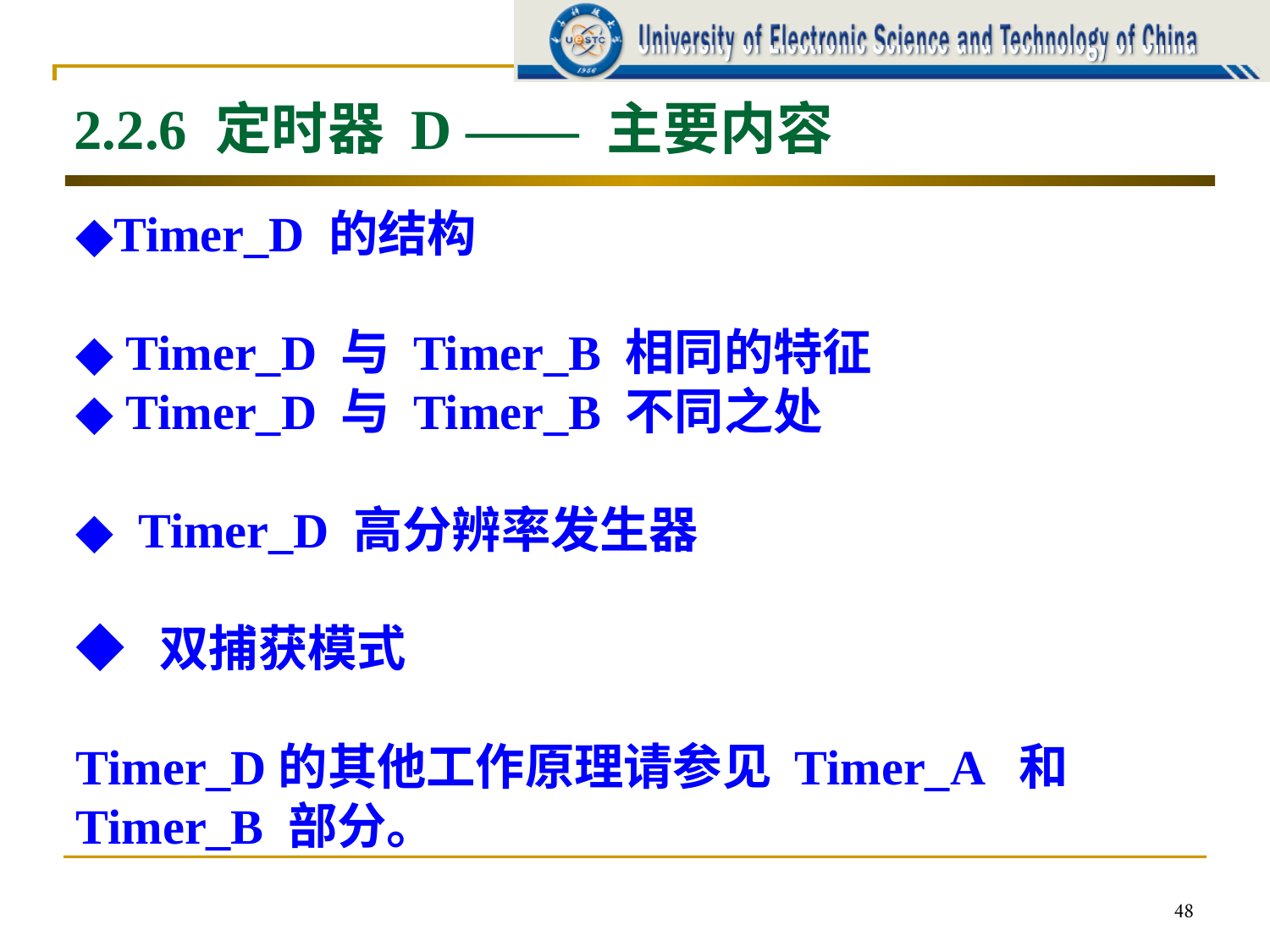

2.2.6 定时器 D —— 主要内容
◆Timer_D 的结构

◆ Timer_D 与 Timer_B 相同的特征
◆ Timer_D 与 Timer_B 不同之处

◆  Timer_D 高分辨率发生器

◆  双捕获模式

Timer_D的其他工作原理请参见 Timer_A  和 Timer_B 部分。

48